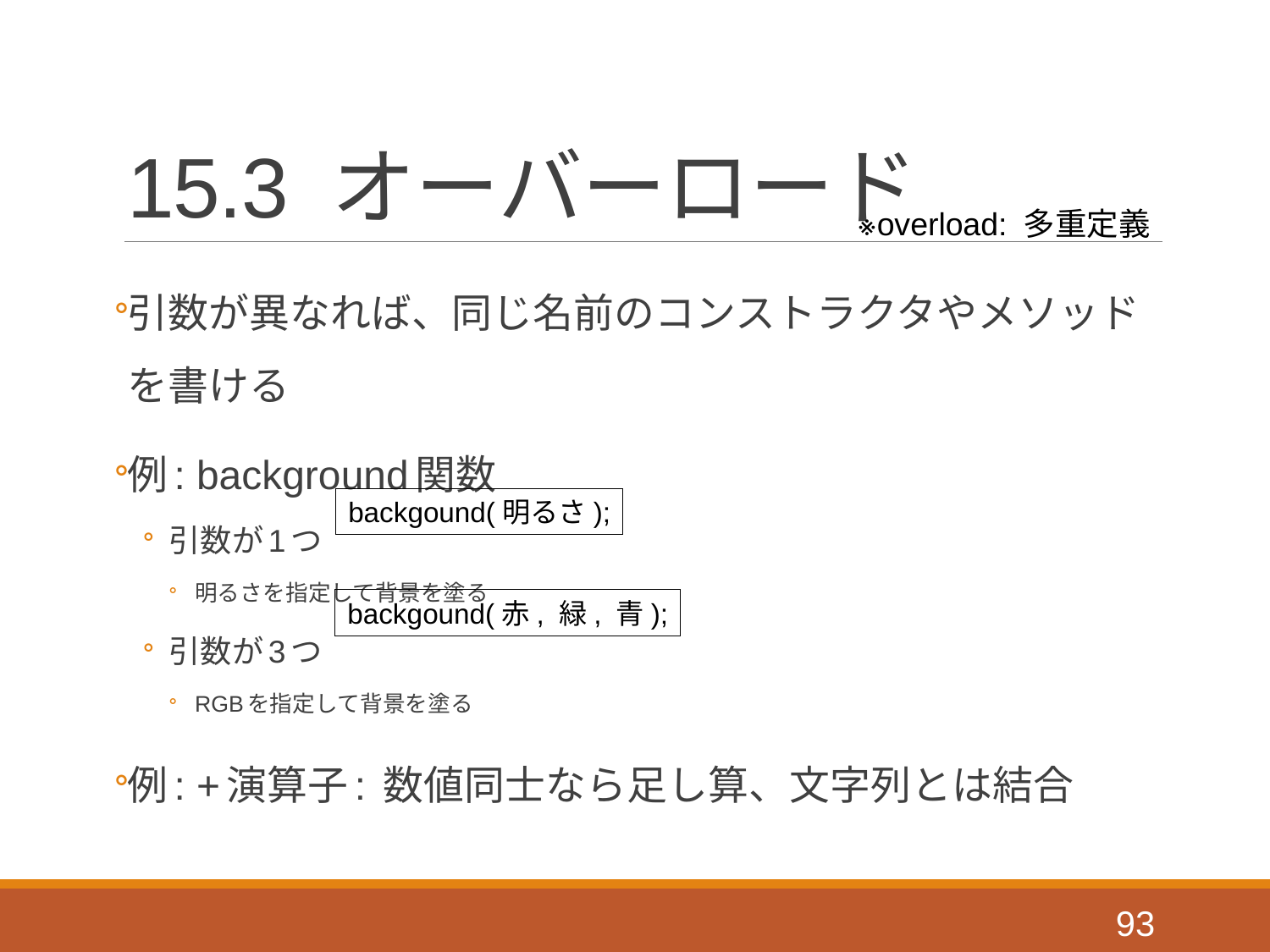

# 15.3 オーバーロード
※overload: 多重定義
引数が異なれば、同じ名前のコンストラクタやメソッドを書ける
例: background関数
引数が1つ
明るさを指定して背景を塗る
引数が3つ
RGBを指定して背景を塗る
例: +演算子: 数値同士なら足し算、文字列とは結合
backgound(明るさ);
backgound(赤, 緑, 青);
93